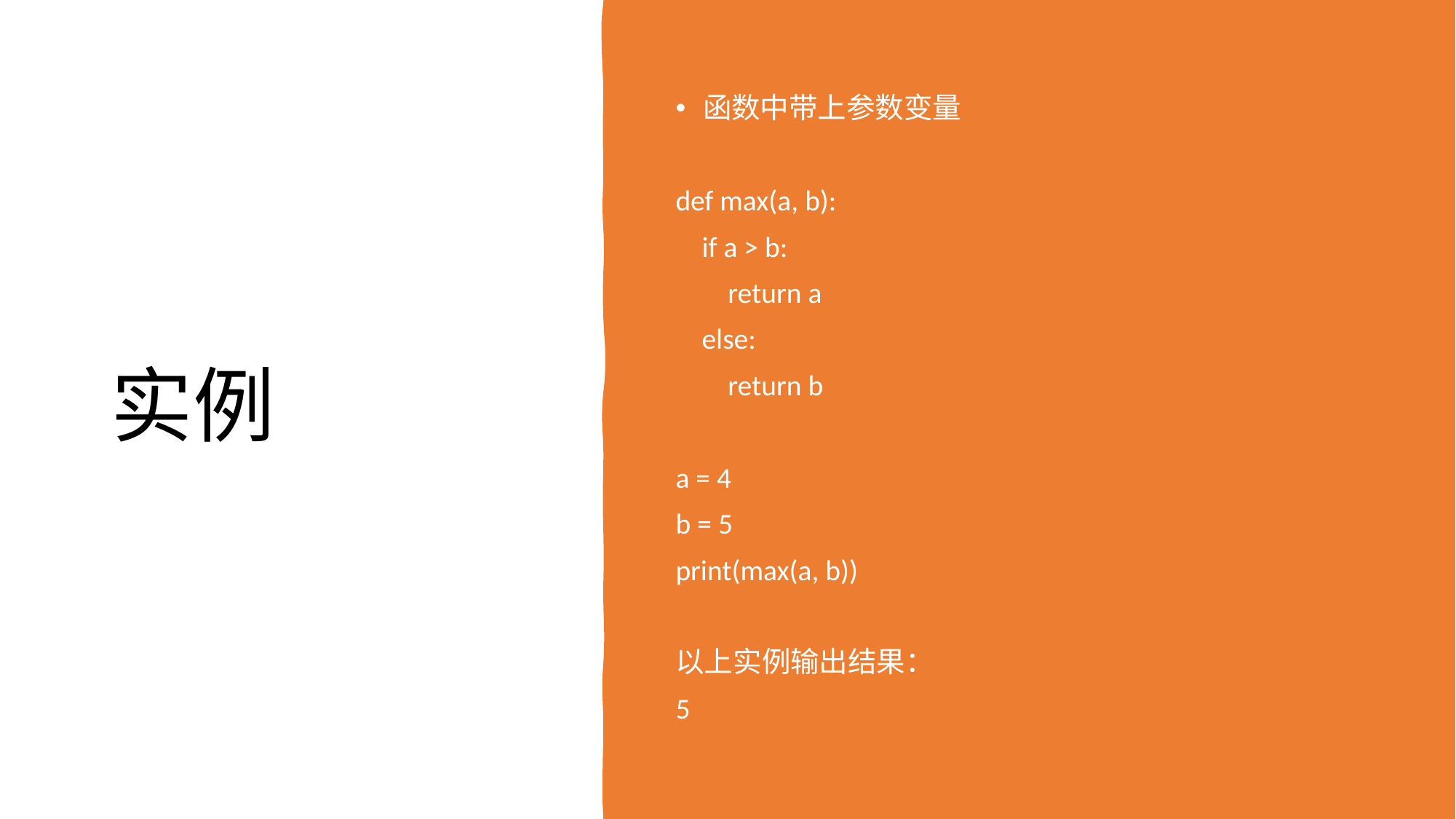

# 实例
函数中带上参数变量

def max(a, b):
    if a > b:
        return a
    else:
        return b

a = 4
b = 5
print(max(a, b))

以上实例输出结果：
5